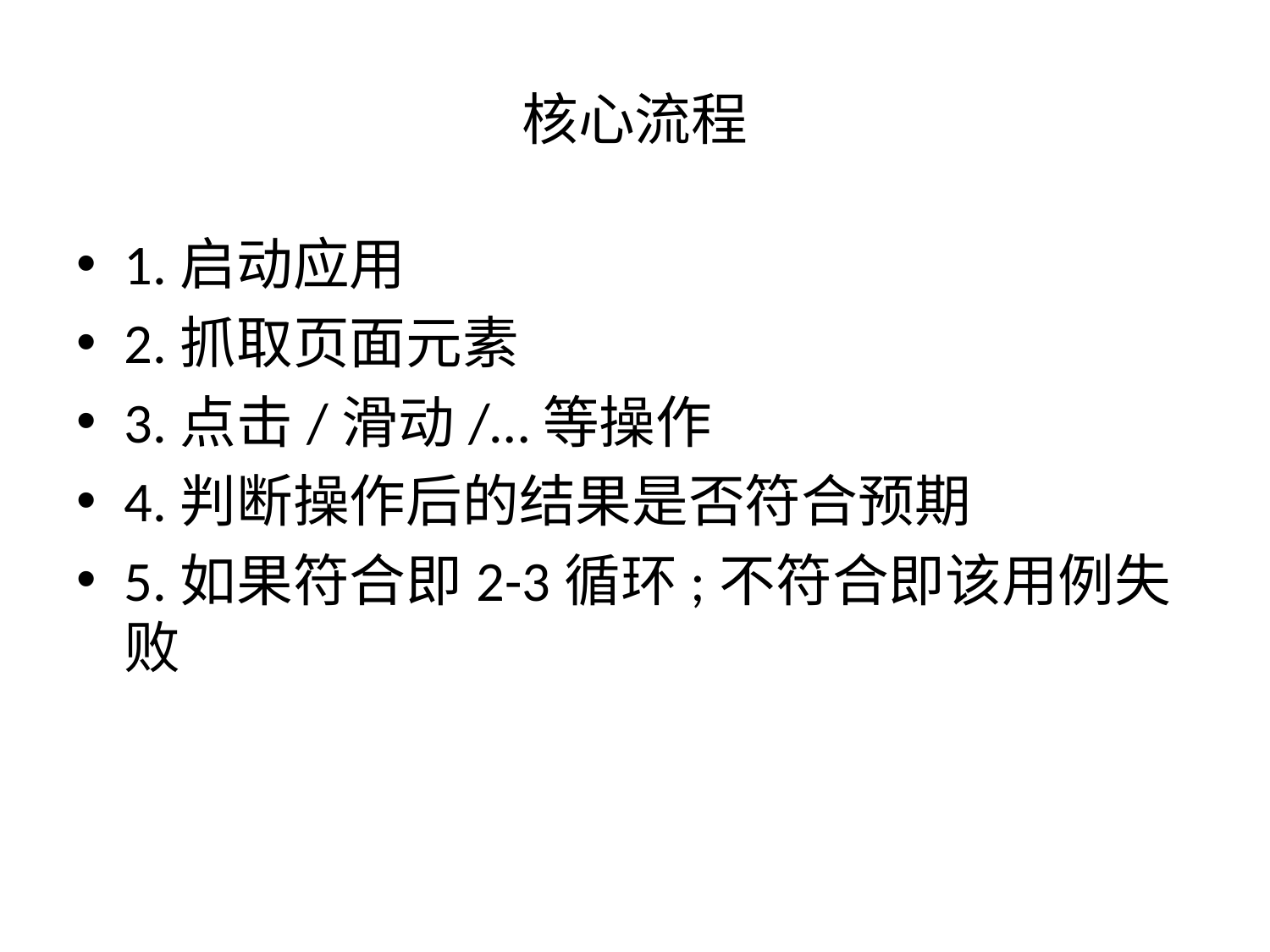

# 核心流程
1.启动应用
2.抓取页面元素
3.点击/滑动/…等操作
4.判断操作后的结果是否符合预期
5.如果符合即2-3循环;不符合即该用例失败